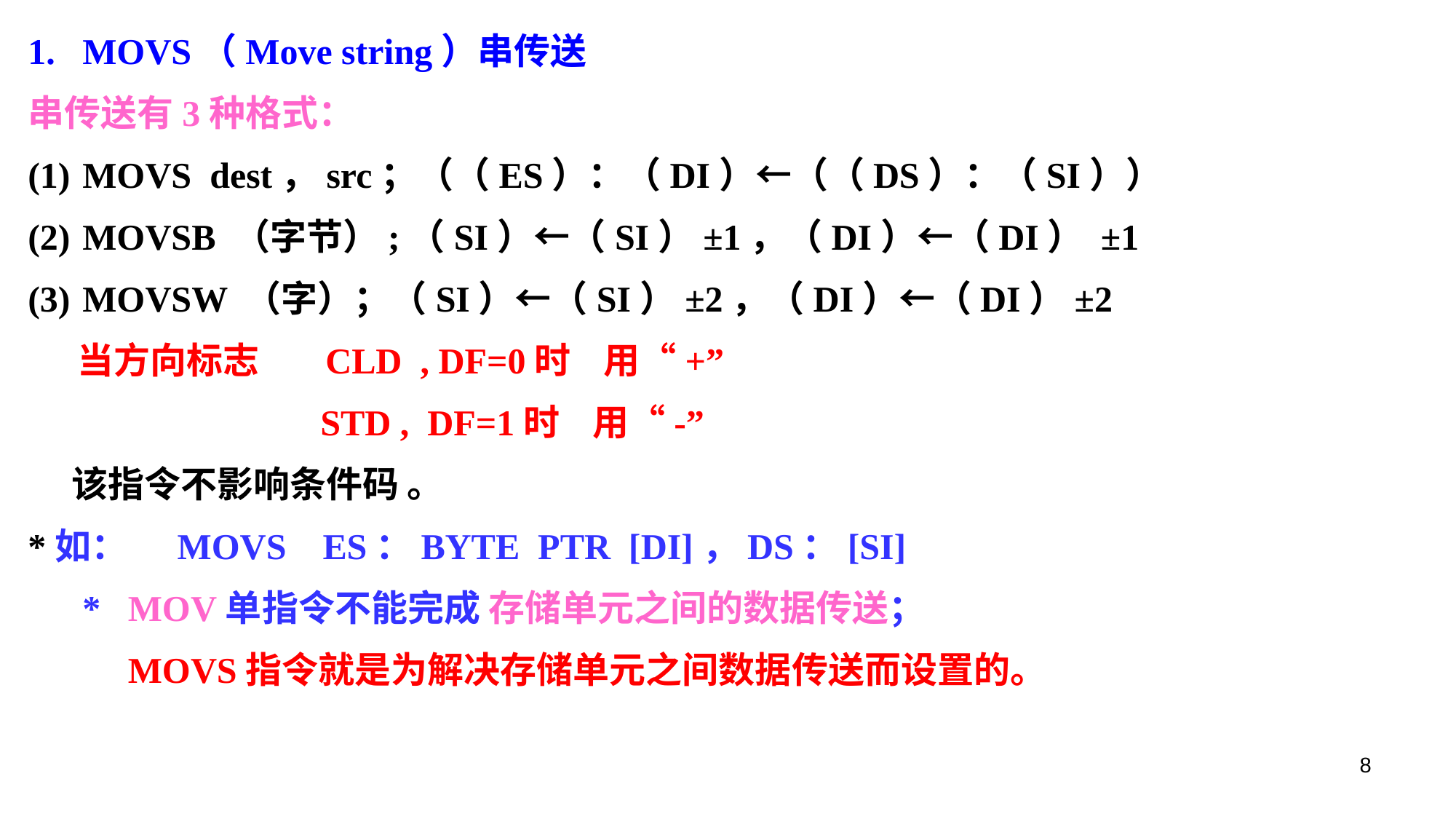

MOVS（Move string）串传送
串传送有3种格式：
(1)	MOVS  dest，src；（（ES）：（DI）←（（DS）：（SI））
MOVSB （字节）;（SI）←（SI）±1，（DI）←（DI） ±1
MOVSW （字）；（SI）←（SI）±2，（DI）←（DI）±2
     当方向标志       CLD  , DF=0时    用“+”
                                          STD ,  DF=1时    用“-”
      该指令不影响条件码 。
*如：     MOVS    ES：BYTE  PTR  [DI]，DS：[SI]
	*   MOV单指令不能完成 存储单元之间的数据传送；
           MOVS指令就是为解决存储单元之间数据传送而设置的。
8